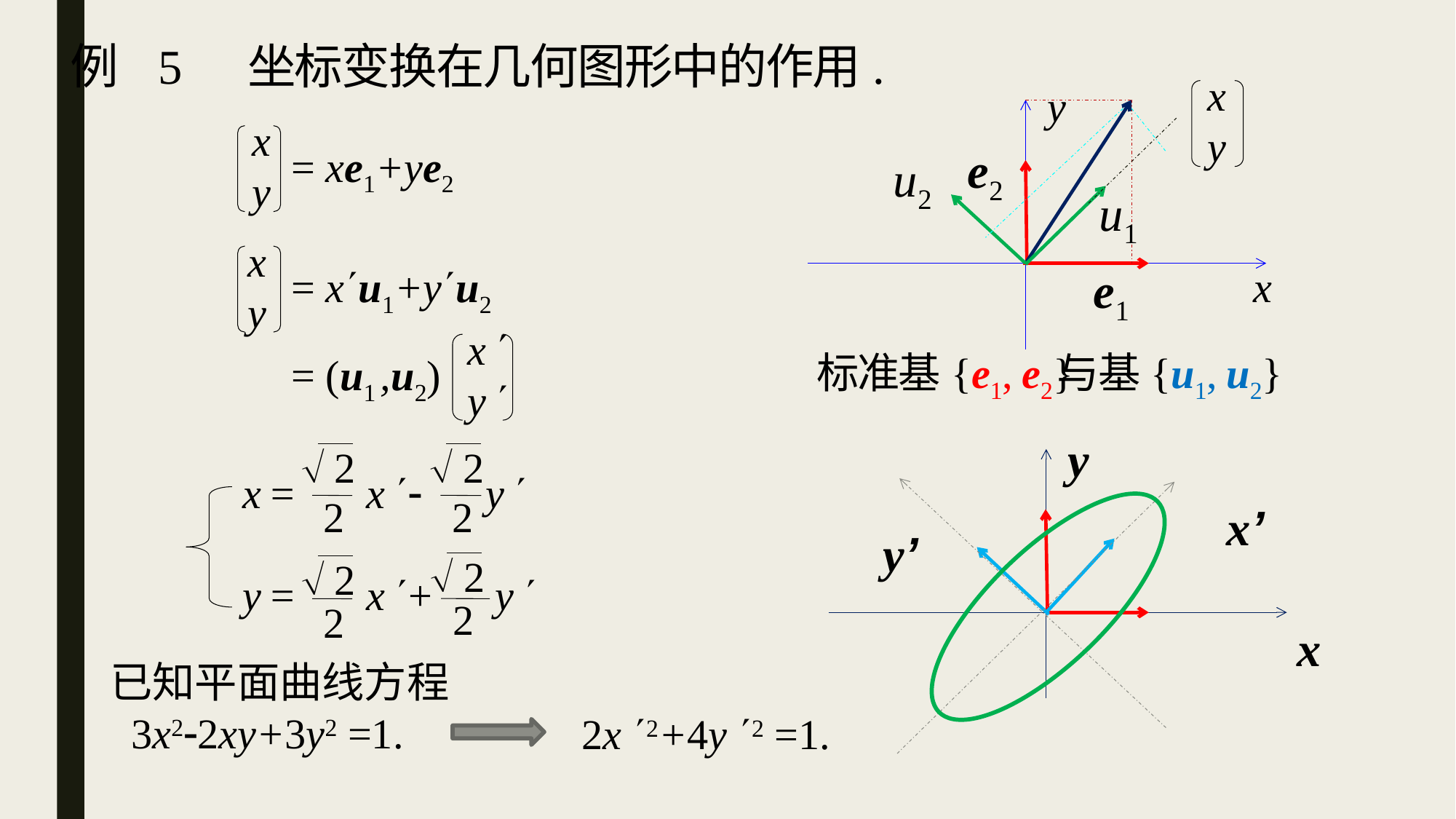

例   5     坐标变换在几何图形中的作用.
x
y
y

x
y

= xe1+ye2
e2
u2
u1
x
y

= x′u1+y′u2
x
e1
x ′
y ′

标准基{e1, e2}
与基{u1, u2}
= (u1 ,u2)
y
√
2
√
2
x =

y =
x ′−      y ′

x ′+      y ′
2
2

x’
y’
√
2
√
2

2
2
x
已知平面曲线方程
  3x2−2xy+3y2 =1.
2x ′2+4y ′2 =1.